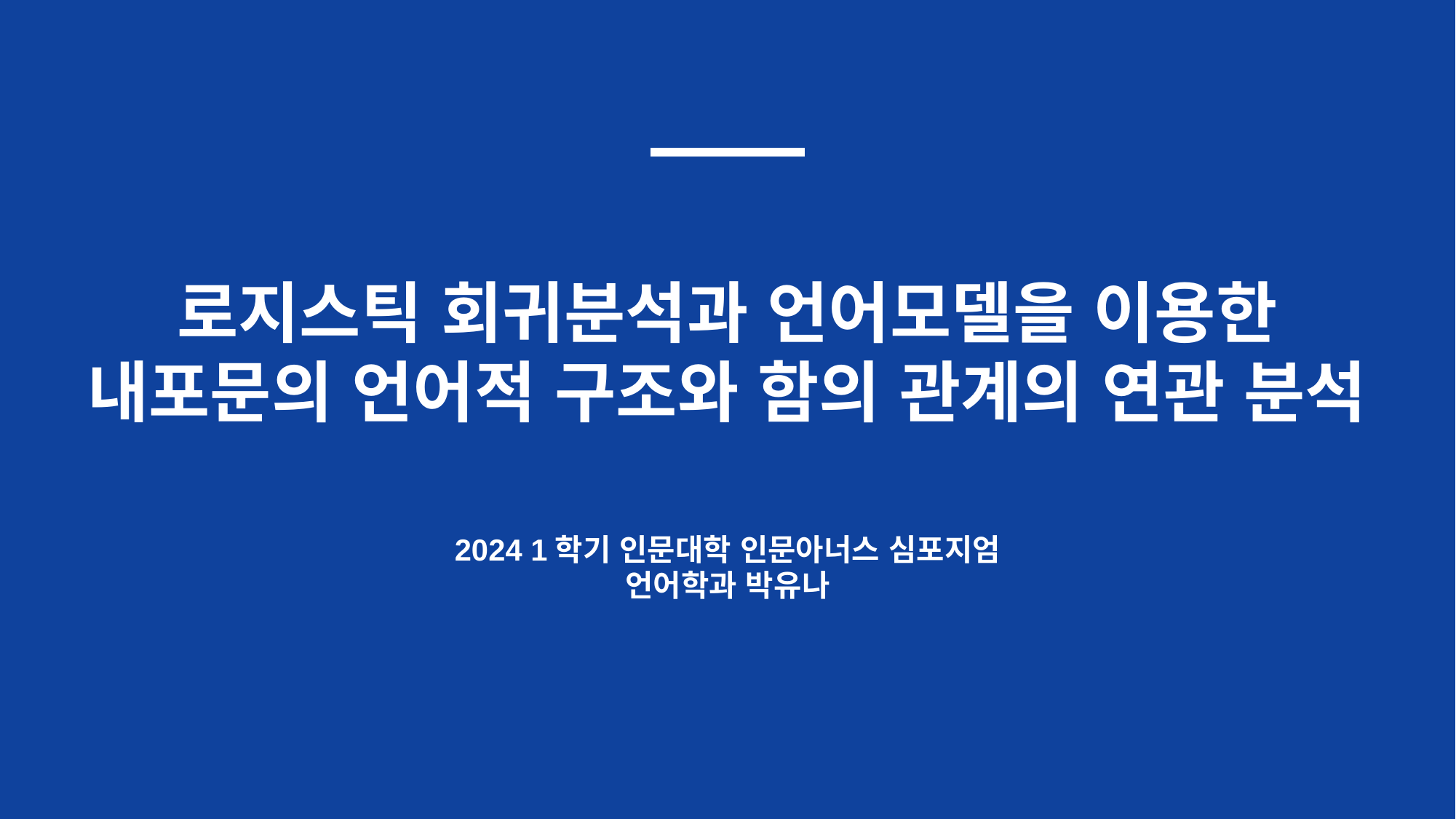

로지스틱 회귀분석과 언어모델을 이용한 내포문의 언어적 구조와 함의 관계의 연관 분석
2024 1학기 인문대학 인문아너스 심포지엄
언어학과 박유나